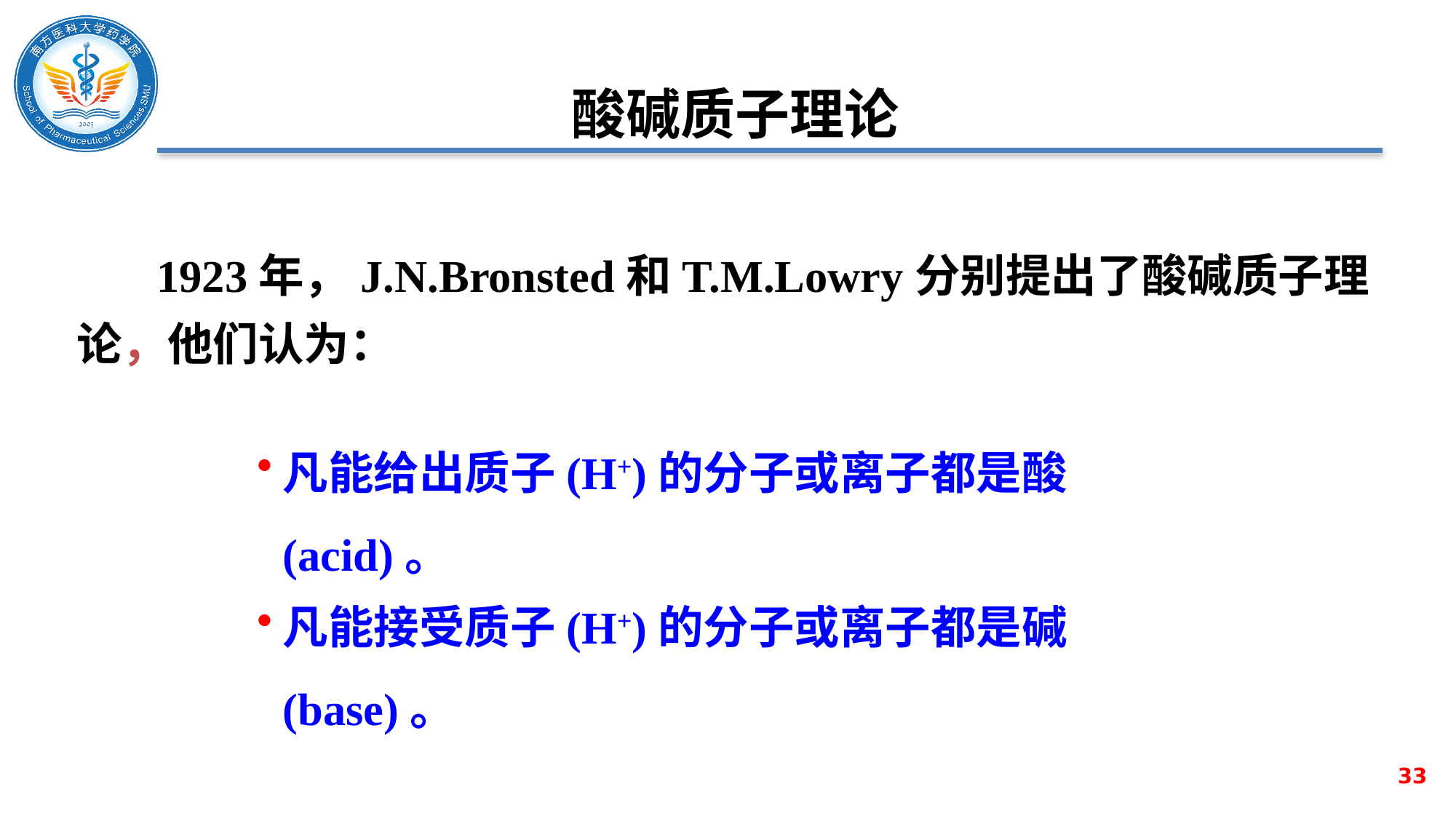

# 酸碱质子理论
       1923年，J.N.Bronsted和T.M.Lowry分别提出了酸碱质子理论，他们认为：
凡能给出质子(H+)的分子或离子都是酸(acid)。
凡能接受质子(H+)的分子或离子都是碱(base)。
33